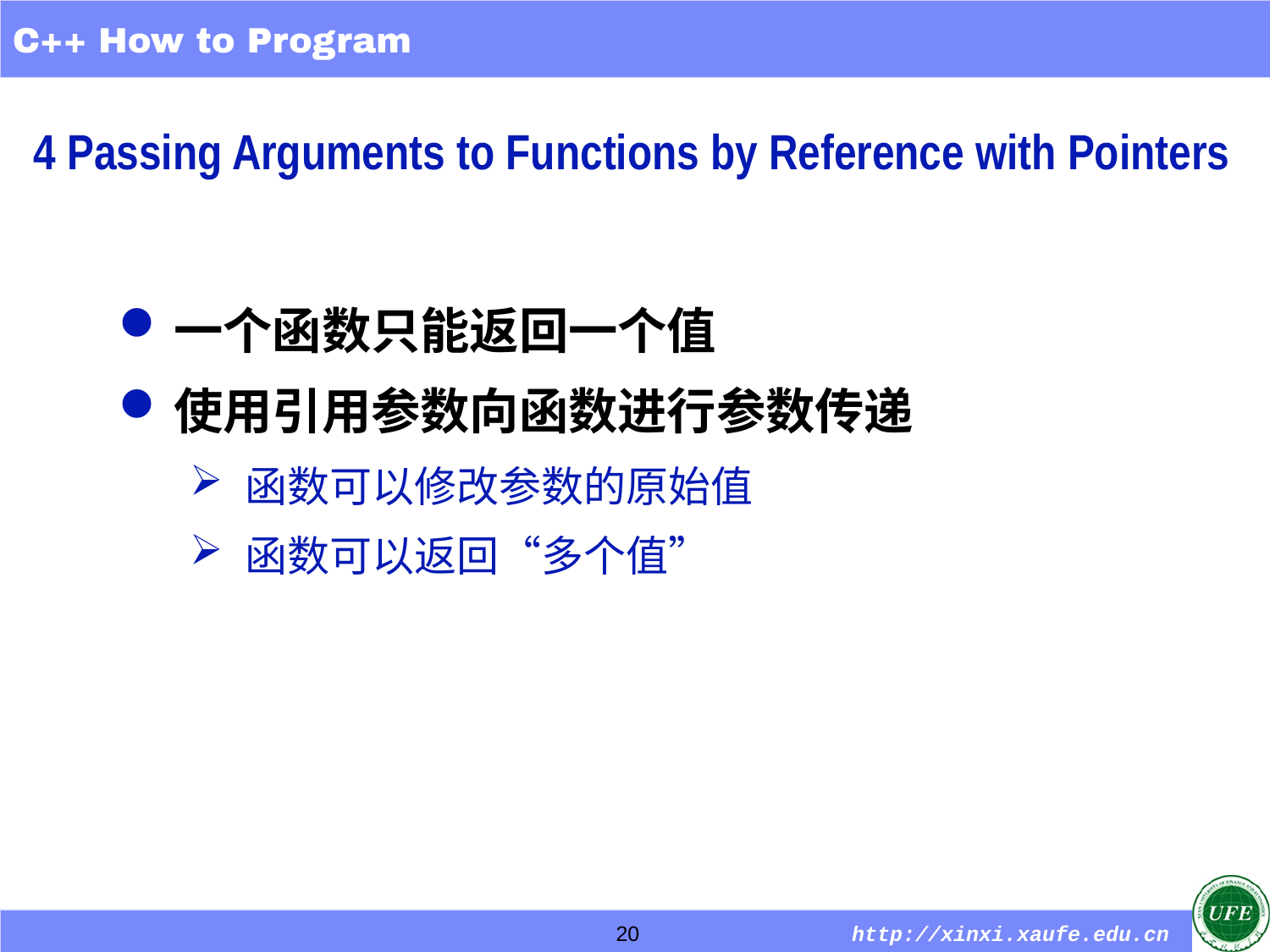

4 Passing Arguments to Functions by Reference with Pointers
一个函数只能返回一个值
使用引用参数向函数进行参数传递
函数可以修改参数的原始值
函数可以返回“多个值”
20